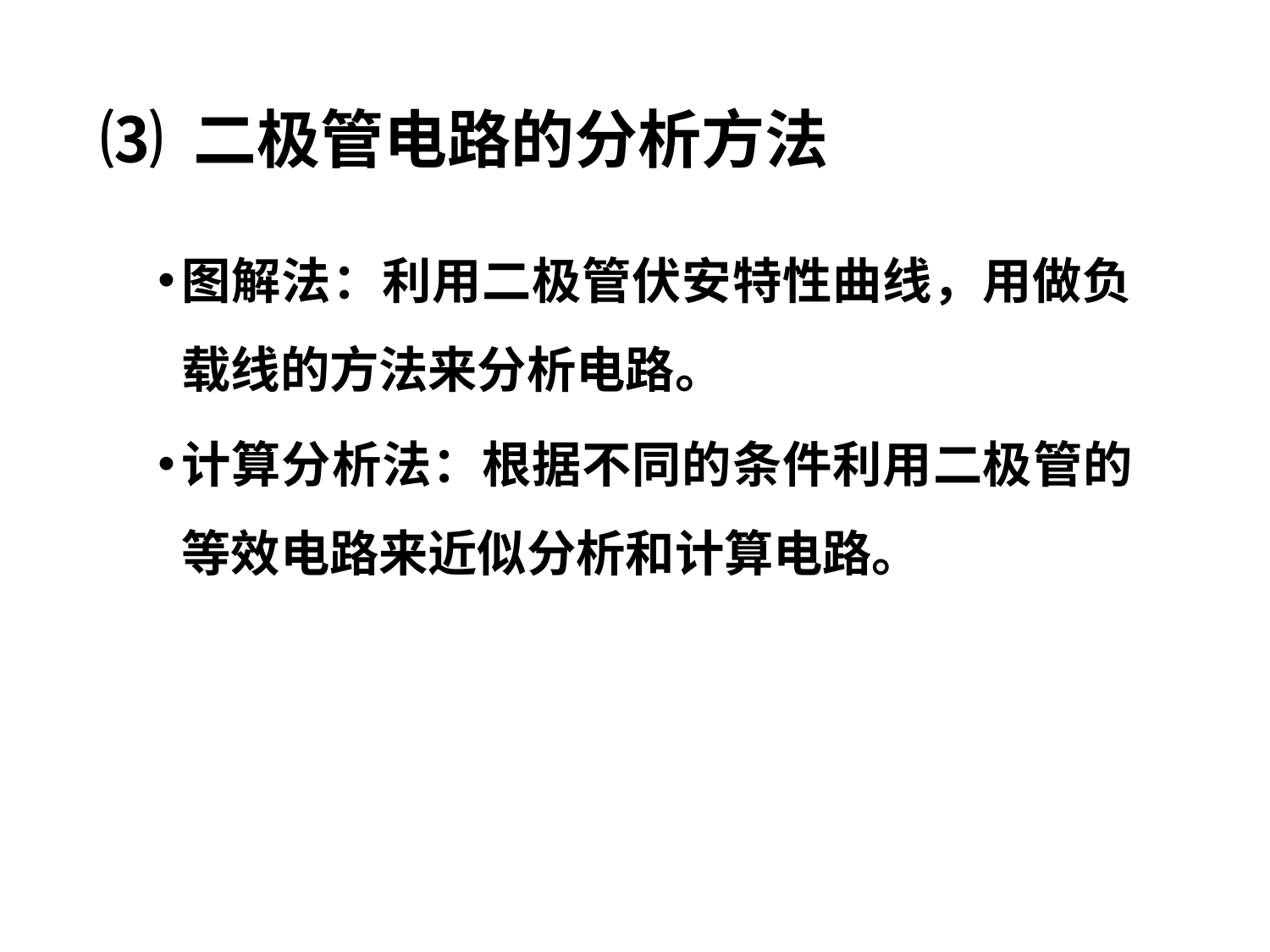

# ⑶ 二极管电路的分析方法
图解法：利用二极管伏安特性曲线，用做负载线的方法来分析电路。
计算分析法：根据不同的条件利用二极管的等效电路来近似分析和计算电路。